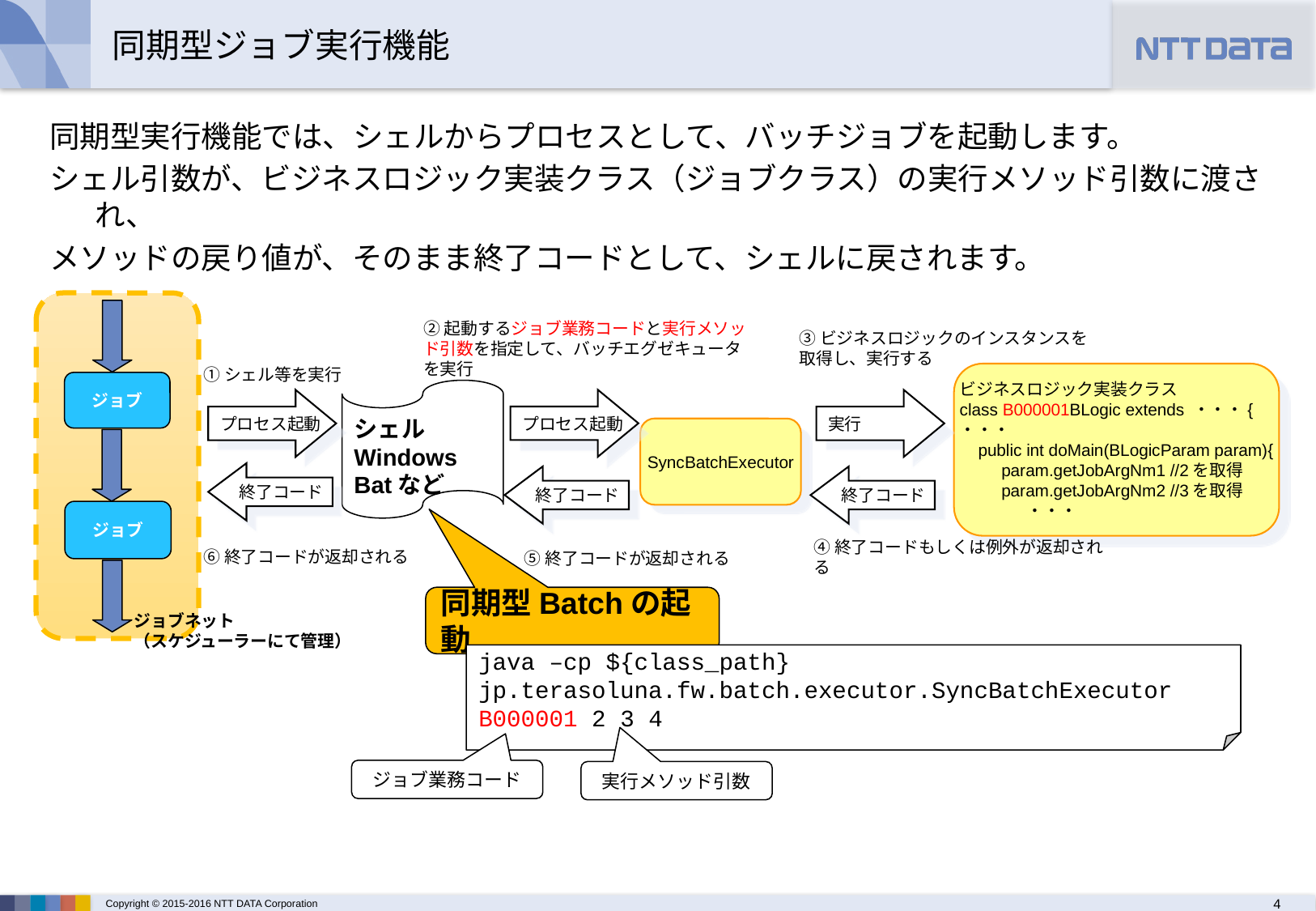

# 同期型ジョブ実行機能
同期型実行機能では、シェルからプロセスとして、バッチジョブを起動します。
シェル引数が、ビジネスロジック実装クラス（ジョブクラス）の実行メソッド引数に渡され、
メソッドの戻り値が、そのまま終了コードとして、シェルに戻されます。

②起動するジョブ業務コードと実行メソッド引数を指定して、バッチエグゼキュータを実行
③ビジネスロジックのインスタンスを
取得し、実行する
プロセス起動
①シェル等を実行
プロセス起動
実行
ビジネスロジック実装クラス
class B000001BLogic extends ・・・{
・・・
    public int doMain(BLogicParam param){
         param.getJobArgNm1 //2を取得
         param.getJobArgNm2 //3を取得
　　　　・・・
ジョブ
シェル
Windows Batなど
SyncBatchExecutor

終了コード
終了コード
終了コード
ジョブ
④終了コードもしくは例外が返却される
⑥終了コードが返却される
⑤終了コードが返却される

同期型Batchの起動
ジョブネット
（スケジューラーにて管理）
java –cp ${class_path}
jp.terasoluna.fw.batch.executor.SyncBatchExecutor
B000001 2 3 4
ジョブ業務コード
実行メソッド引数